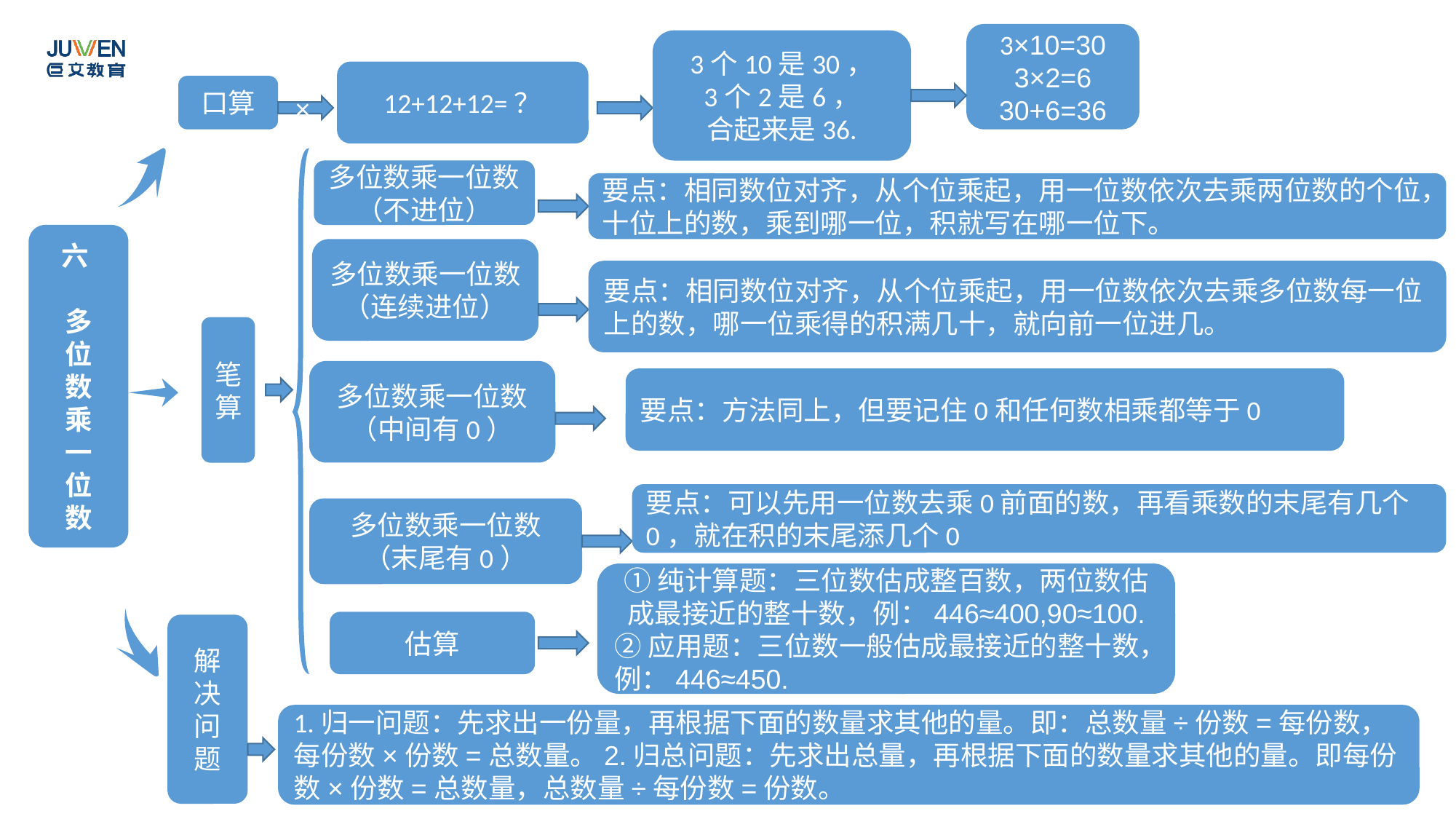

3×10=30
3×2=6
30+6=36
3个10是30，
3个2是6，
合起来是36.
12+12+12=？
口算

×

多位数乘一位数（不进位）
要点：相同数位对齐，从个位乘起，用一位数依次去乘两位数的个位，十位上的数，乘到哪一位，积就写在哪一位下。

×
六

多
位
数
乘
一
位
数
多位数乘一位数（连续进位）
要点：相同数位对齐，从个位乘起，用一位数依次去乘多位数每一位上的数，哪一位乘得的积满几十，就向前一位进几。

笔算
多位数乘一位数（中间有0）
要点：方法同上，但要记住0和任何数相乘都等于0

要点：可以先用一位数去乘0前面的数，再看乘数的末尾有几个0，就在积的末尾添几个0
多位数乘一位数（末尾有0）

①纯计算题：三位数估成整百数，两位数估成最接近的整十数，例：446≈400,90≈100.
②应用题：三位数一般估成最接近的整十数，例：446≈450.
估算

解决问题

1.归一问题：先求出一份量，再根据下面的数量求其他的量。即：总数量÷份数=每份数，每份数×份数=总数量。2.归总问题：先求出总量，再根据下面的数量求其他的量。即每份数×份数=总数量，总数量÷每份数=份数。